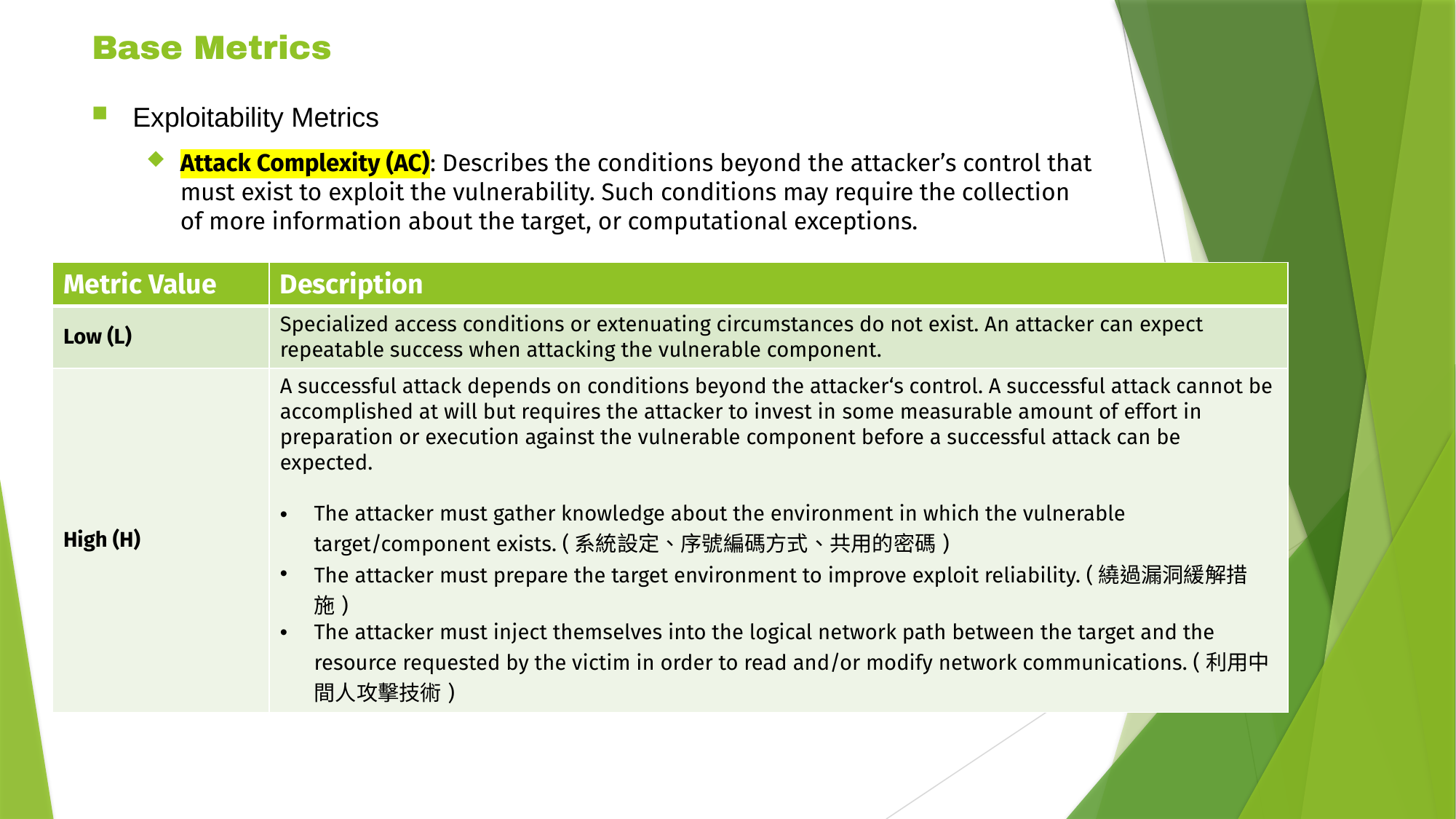

# Base Metrics
Exploitability Metrics
Attack Complexity (AC): Describes the conditions beyond the attacker’s control that must exist to exploit the vulnerability. Such conditions may require the collection of more information about the target, or computational exceptions.

| Metric Value | Description |
| --- | --- |
| Low (L) | Specialized access conditions or extenuating circumstances do not exist. An attacker can expect repeatable success when attacking the vulnerable component. |
| High (H) | A successful attack depends on conditions beyond the attacker‘s control. A successful attack cannot be accomplished at will but requires the attacker to invest in some measurable amount of effort in preparation or execution against the vulnerable component before a successful attack can be expected. The attacker must gather knowledge about the environment in which the vulnerable target/component exists. (系統設定、序號編碼方式、共用的密碼) The attacker must prepare the target environment to improve exploit reliability. (繞過漏洞緩解措施) The attacker must inject themselves into the logical network path between the target and the resource requested by the victim in order to read and/or modify network communications. (利用中間人攻擊技術) |